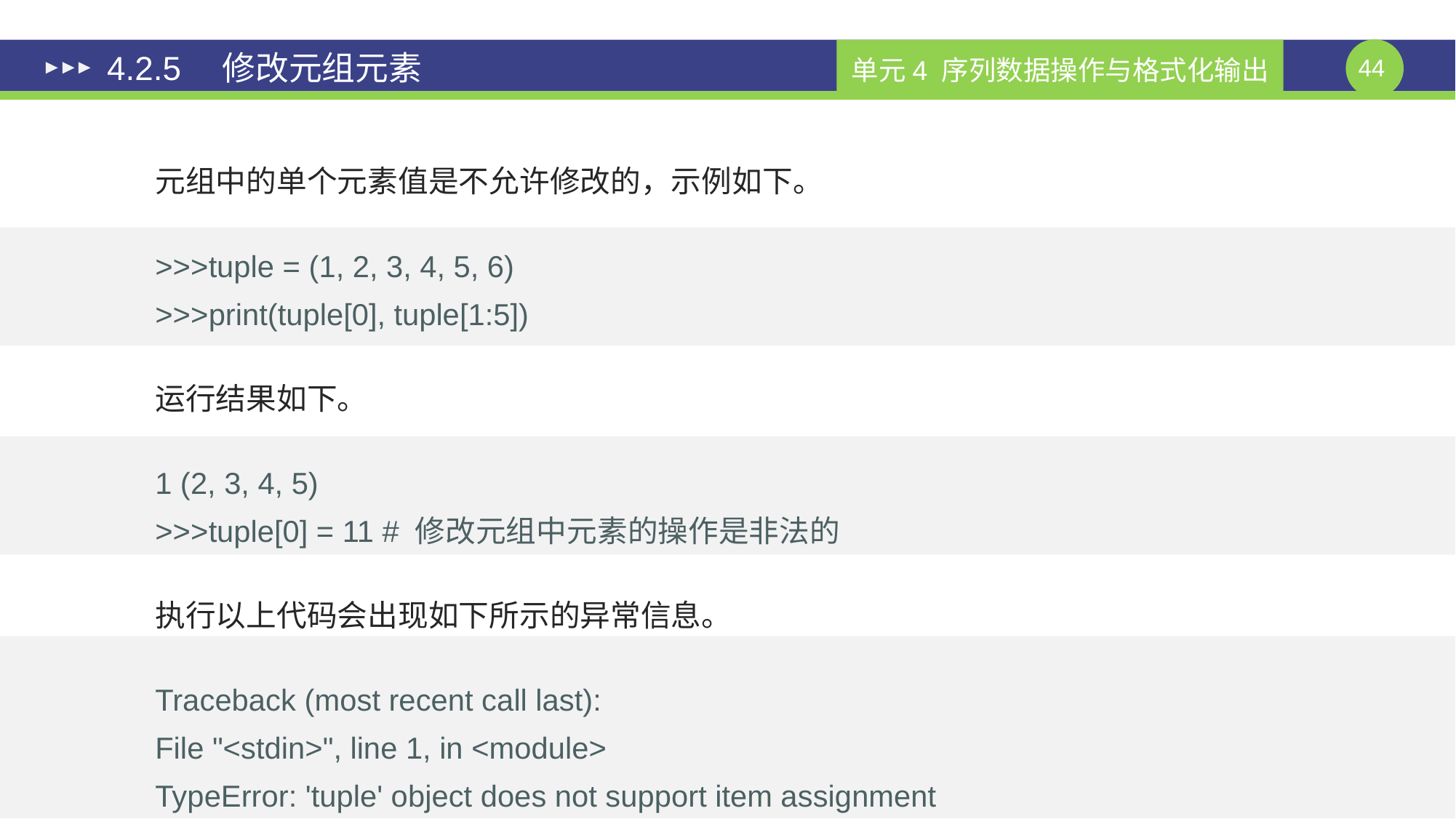

# 4.2.5　修改元组元素
元组中的单个元素值是不允许修改的，示例如下。

>>>tuple = (1, 2, 3, 4, 5, 6)
>>>print(tuple[0], tuple[1:5])

运行结果如下。

1 (2, 3, 4, 5)
>>>tuple[0] = 11 # 修改元组中元素的操作是非法的

执行以上代码会出现如下所示的异常信息。

Traceback (most recent call last):
File "<stdin>", line 1, in <module>
TypeError: 'tuple' object does not support item assignment